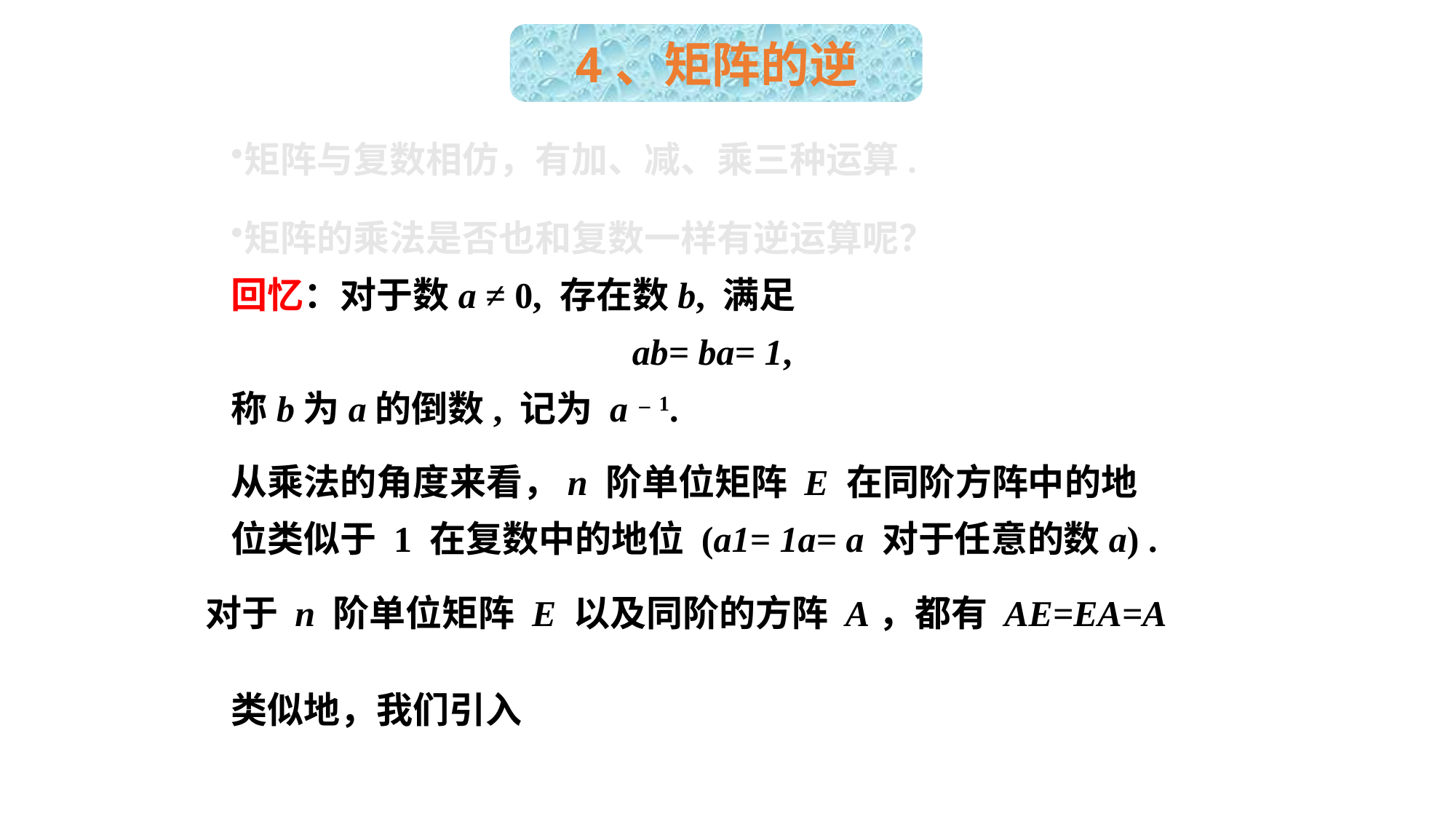

4、矩阵的逆
矩阵与复数相仿，有加、减、乘三种运算.
矩阵的乘法是否也和复数一样有逆运算呢？
回忆：对于数a ≠ 0, 存在数b, 满足
ab= ba= 1,
称b为a的倒数, 记为 a－1.
从乘法的角度来看，n 阶单位矩阵 E 在同阶方阵中的地位类似于 1 在复数中的地位 (a1= 1a= a 对于任意的数a) .

对于 n 阶单位矩阵 E 以及同阶的方阵 A，都有 AE=EA=A
类似地，我们引入